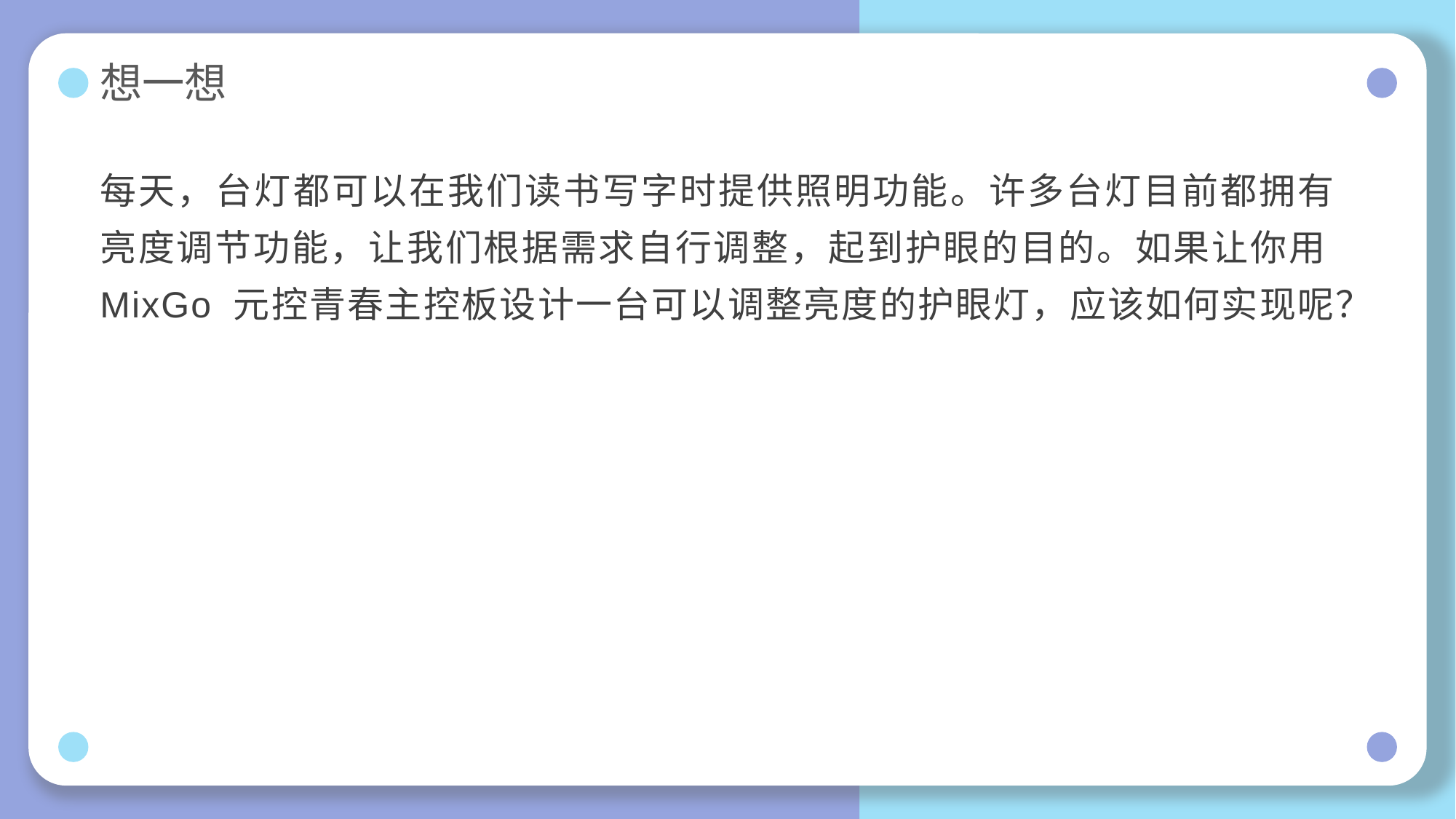

# 想一想
每天，台灯都可以在我们读书写字时提供照明功能。许多台灯目前都拥有亮度调节功能，让我们根据需求自行调整，起到护眼的目的。如果让你用MixGo 元控青春主控板设计一台可以调整亮度的护眼灯，应该如何实现呢？